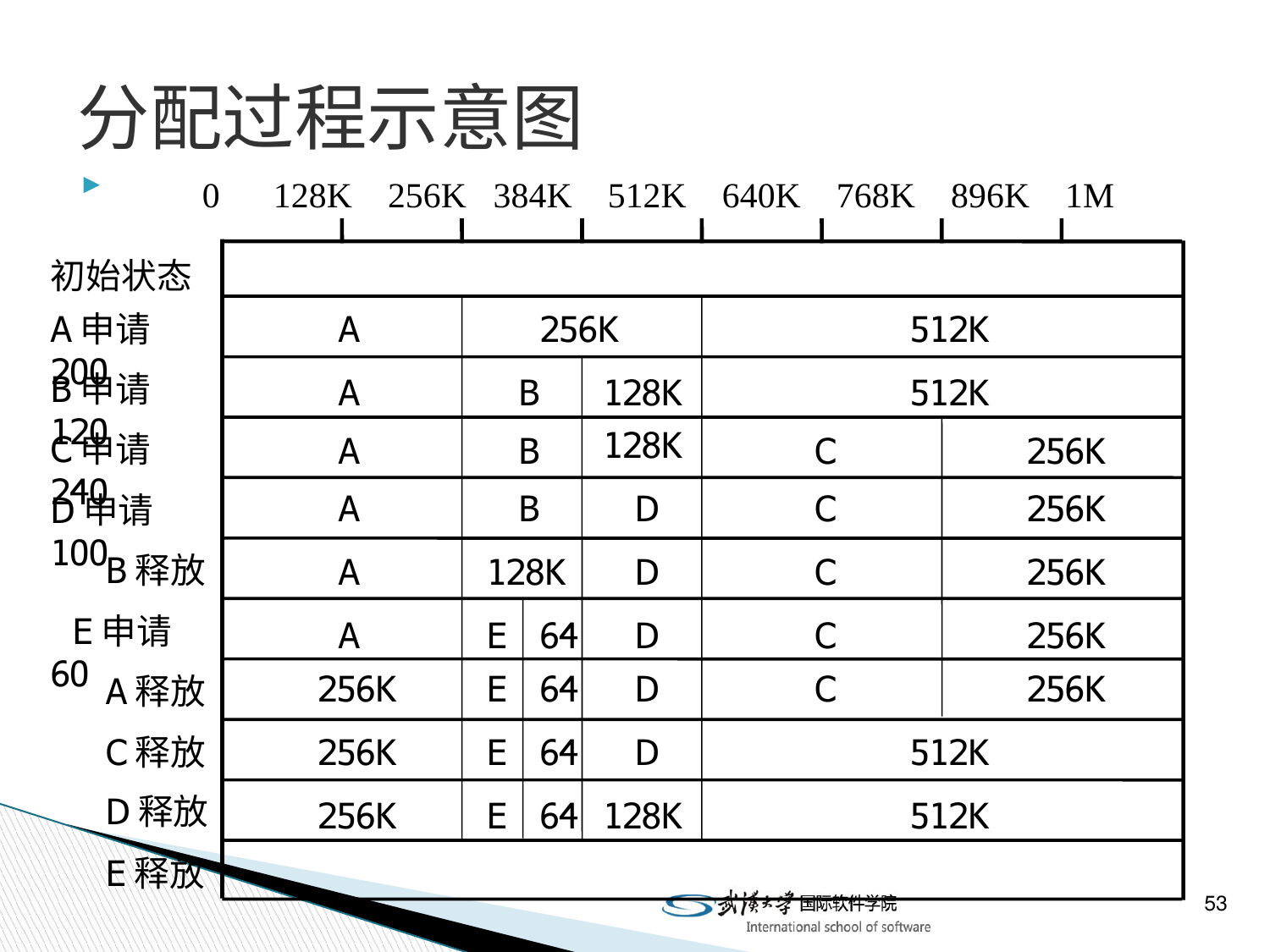

# 分配过程示意图
       0      128K    256K   384K    512K    640K    768K    896K    1M

初始状态

A申请200
A
256K
512K

B申请120
A
B
128K
512K

128K
C申请240
A
B
C
256K

A
B
D
C
256K
D申请100

     B释放
A
128K
D
C
256K

  E申请60
A
E
64
D
C
256K

256K
E
64
D
C
256K
     A释放

     C释放
256K
E
64
D
512K

     D释放
256K
E
64
128K
512K

     E释放